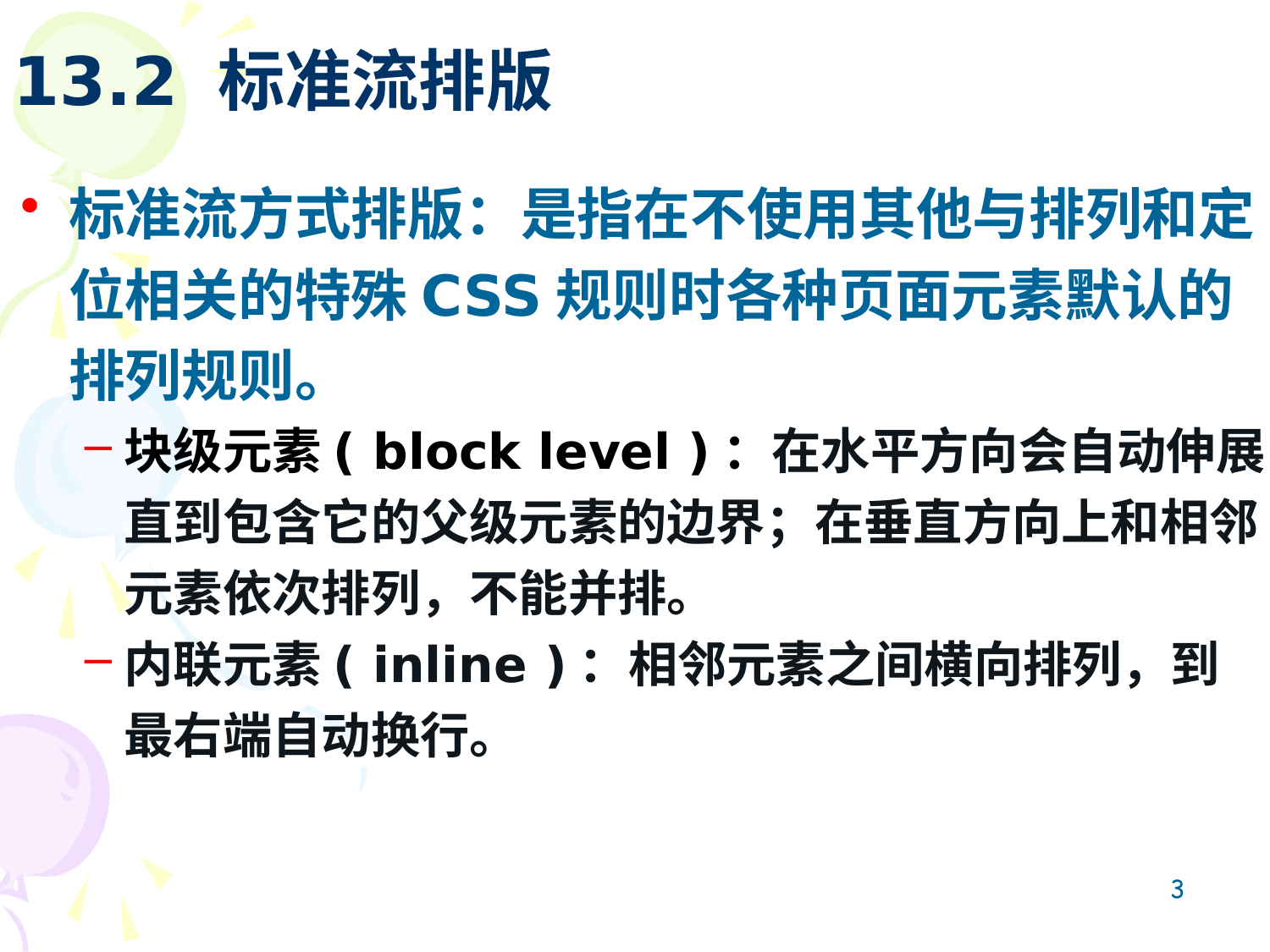

13.2 标准流排版
# 标准流方式排版：是指在不使用其他与排列和定位相关的特殊CSS规则时各种页面元素默认的排列规则。
块级元素( block level )：在水平方向会自动伸展，直到包含它的父级元素的边界；在垂直方向上和相邻元素依次排列，不能并排。
内联元素( inline )：相邻元素之间横向排列，到最右端自动换行。

3